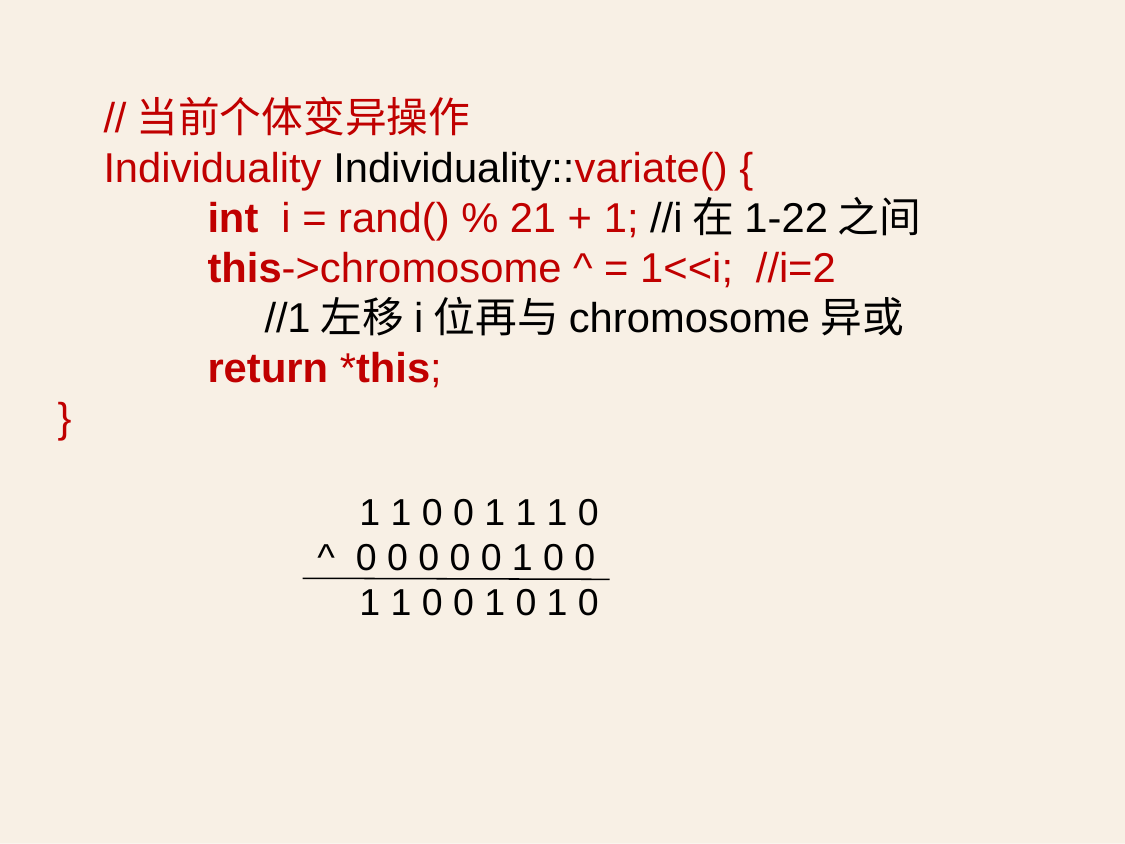

//当前个体变异操作
    Individuality Individuality::variate() {
	int  i = rand() % 21 + 1; //i在1-22之间
	this->chromosome ^ = 1<<i;  //i=2
                  //1左移i位再与chromosome异或
	return *this;
}
    1 1 0 0 1 1 1 0
^  0 0 0 0 0 1 0 0
    1 1 0 0 1 0 1 0